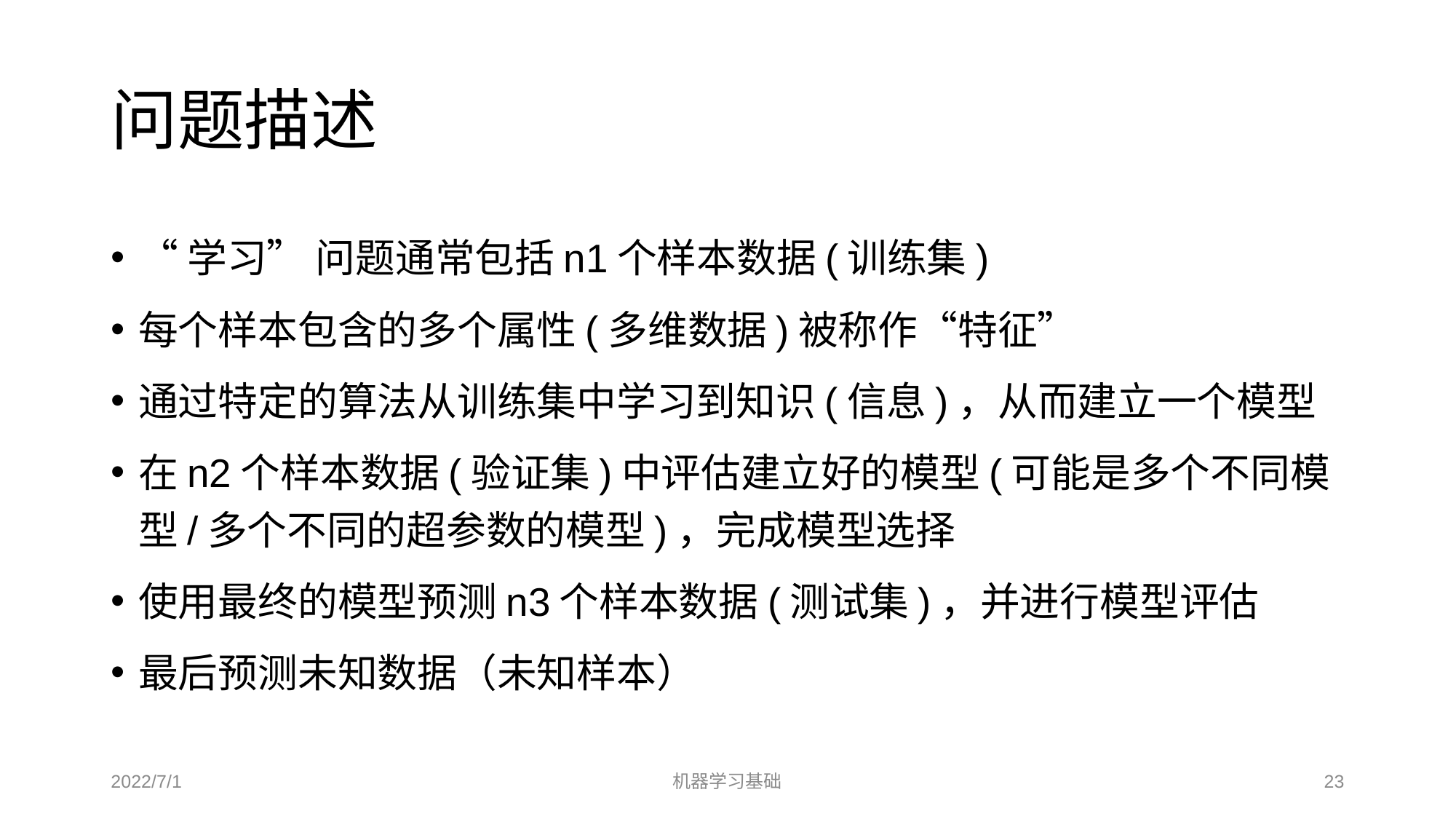

# 问题描述
“学习” 问题通常包括n1个样本数据(训练集)
每个样本包含的多个属性(多维数据)被称作“特征”
通过特定的算法从训练集中学习到知识(信息)，从而建立一个模型
在n2个样本数据(验证集)中评估建立好的模型(可能是多个不同模型/多个不同的超参数的模型)，完成模型选择
使用最终的模型预测n3个样本数据(测试集)，并进行模型评估
最后预测未知数据（未知样本）
2022/7/1
机器学习基础
23